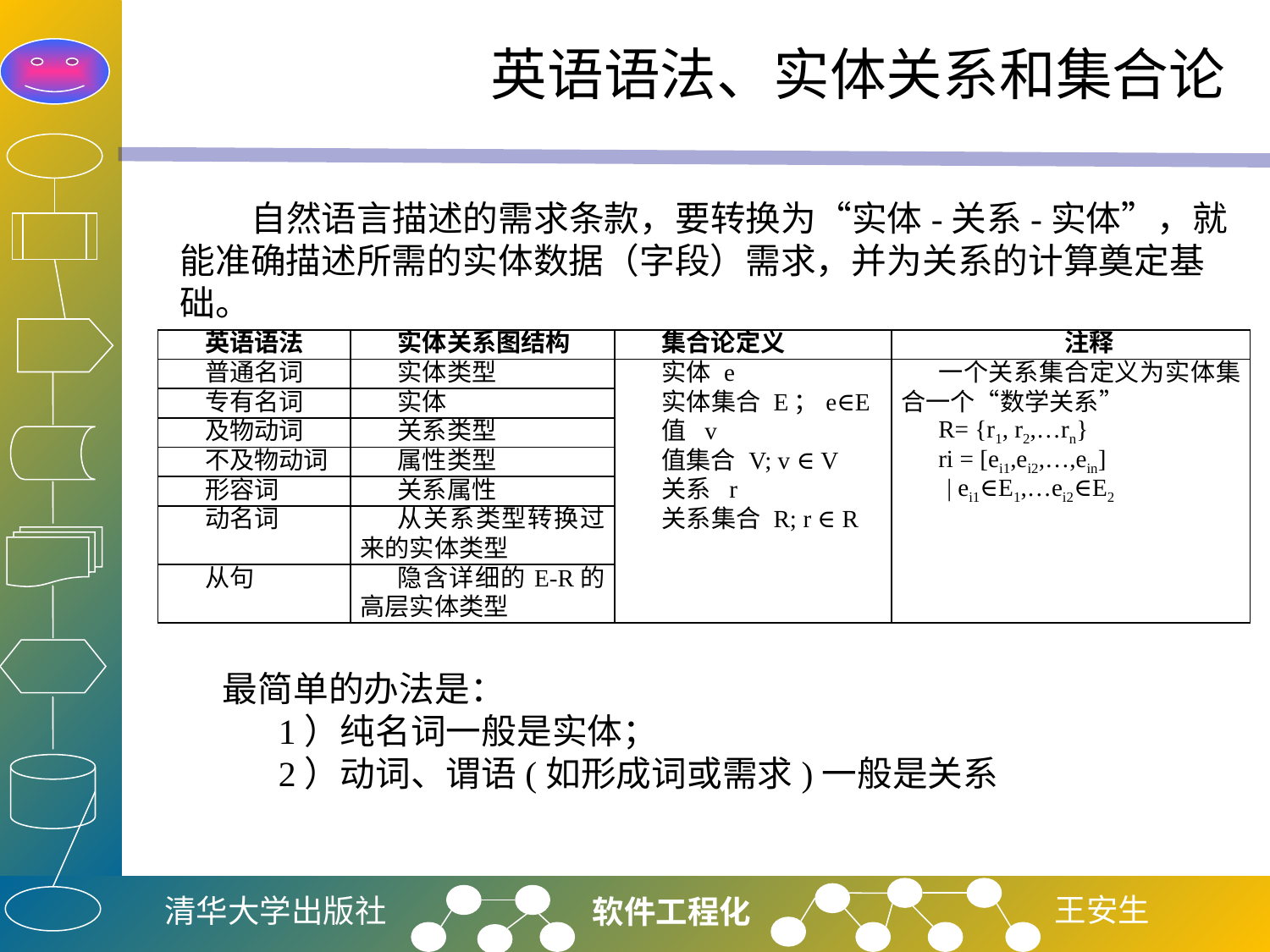

# 英语语法、实体关系和集合论
        自然语言描述的需求条款，要转换为“实体-关系-实体”，就能准确描述所需的实体数据（字段）需求，并为关系的计算奠定基础。
| 英语语法 | 实体关系图结构 | 集合论定义 | 注释 |
| --- | --- | --- | --- |
| 普通名词 | 实体类型 | 实体 e 实体集合 E；e∈E 值 v 值集合 V; v ∈ V 关系 r 关系集合 R; r ∈ R | 一个关系集合定义为实体集合一个“数学关系” R= {r1, r2,…rn} ri = [ei1,ei2,…,ein] | ei1∈E1,…ei2∈E2 |
| 专有名词 | 实体 |  |  |
| 及物动词 | 关系类型 |  |  |
| 不及物动词 | 属性类型 |  |  |
| 形容词 | 关系属性 |  |  |
| 动名词 | 从关系类型转换过来的实体类型 |  |  |
| 从句 | 隐含详细的E-R的高层实体类型 |  |  |
        最简单的办法是：
1）纯名词一般是实体；
2）动词、谓语(如形成词或需求)一般是关系